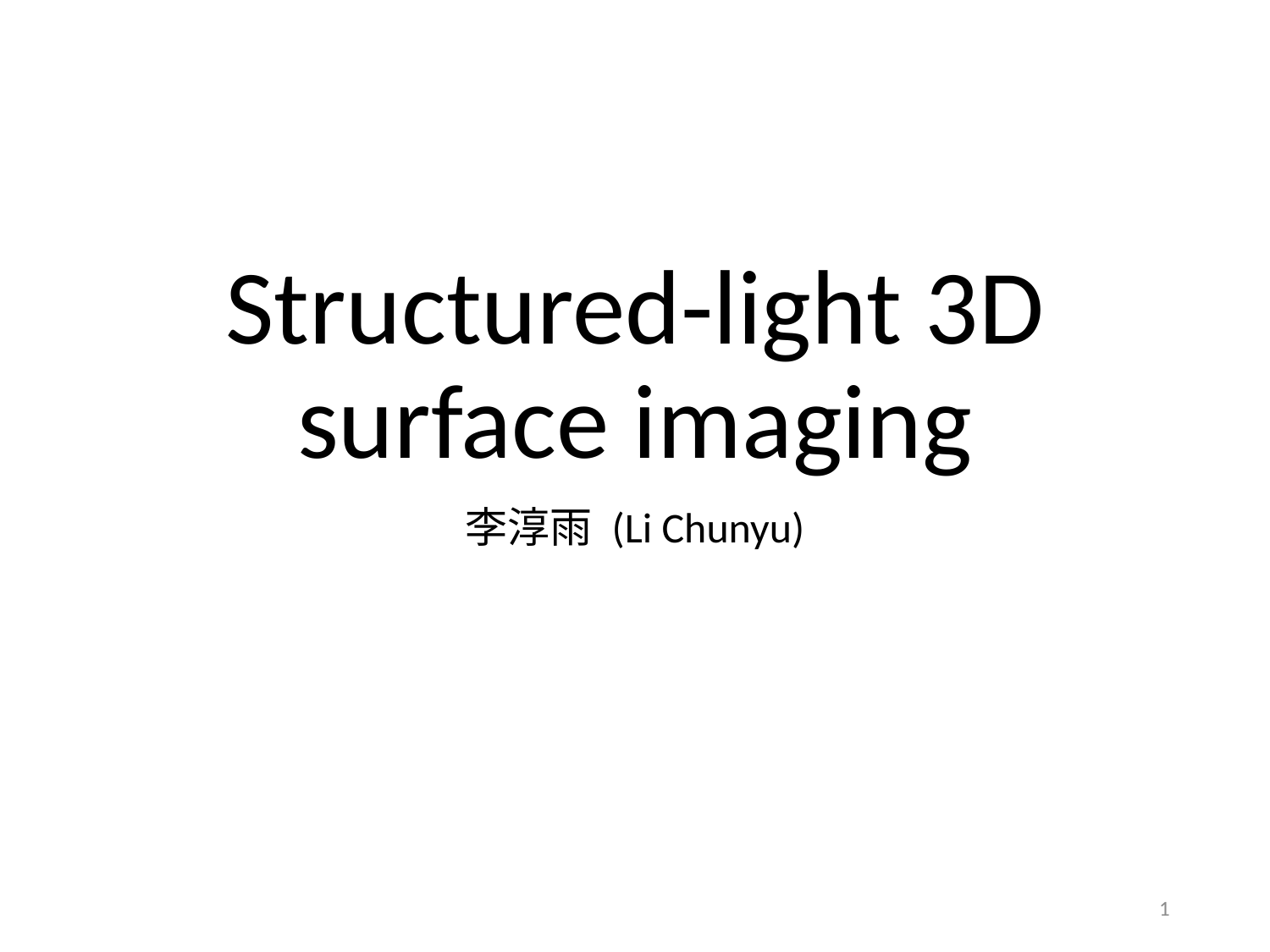

# Structured-light 3D surface imaging
李淳雨 (Li Chunyu)
1